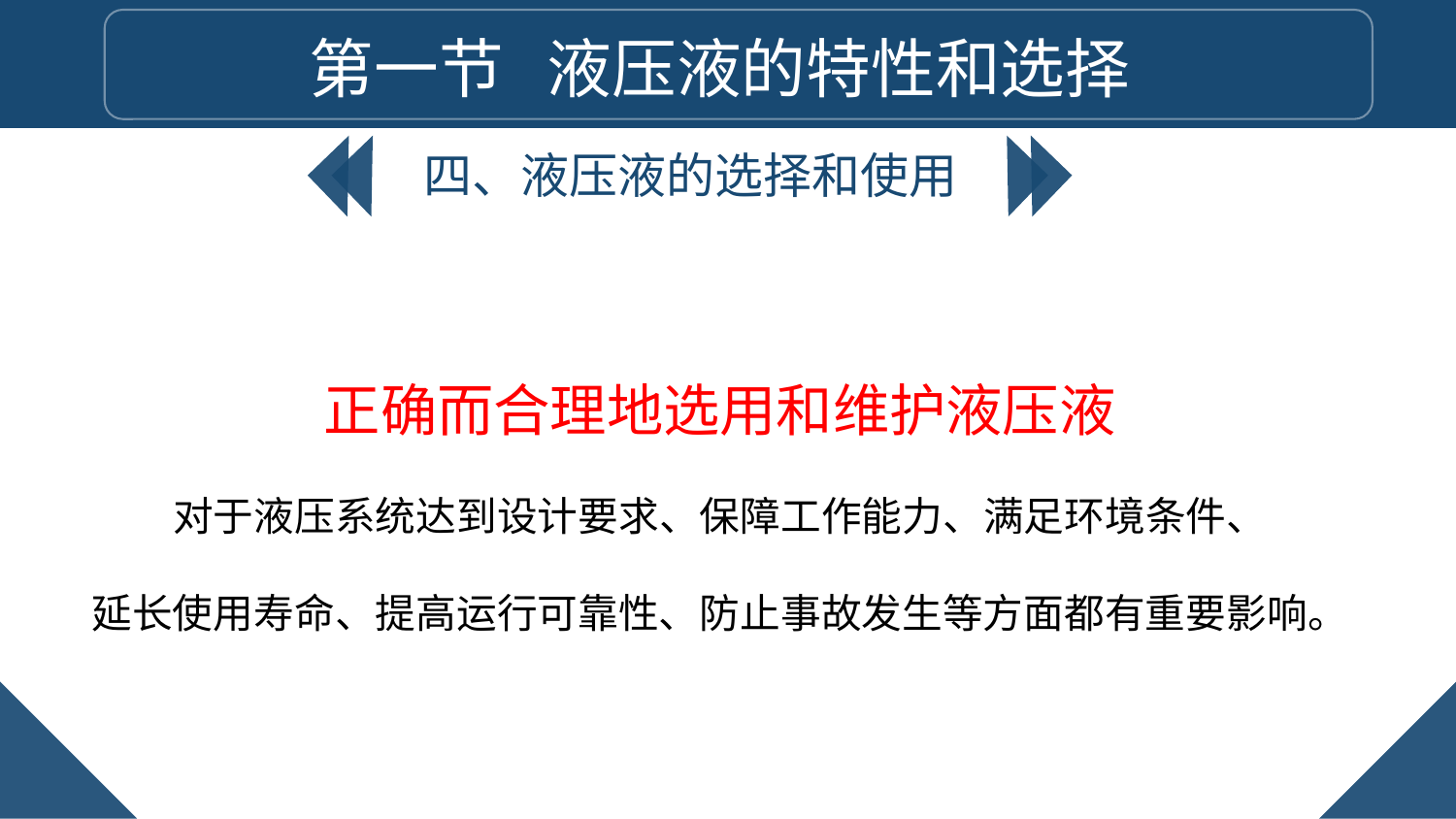

第一节   液压液的特性和选择
四、液压液的选择和使用

正确而合理地选用和维护液压液
对于液压系统达到设计要求、保障工作能力、满足环境条件、
延长使用寿命、提高运行可靠性、防止事故发生等方面都有重要影响。